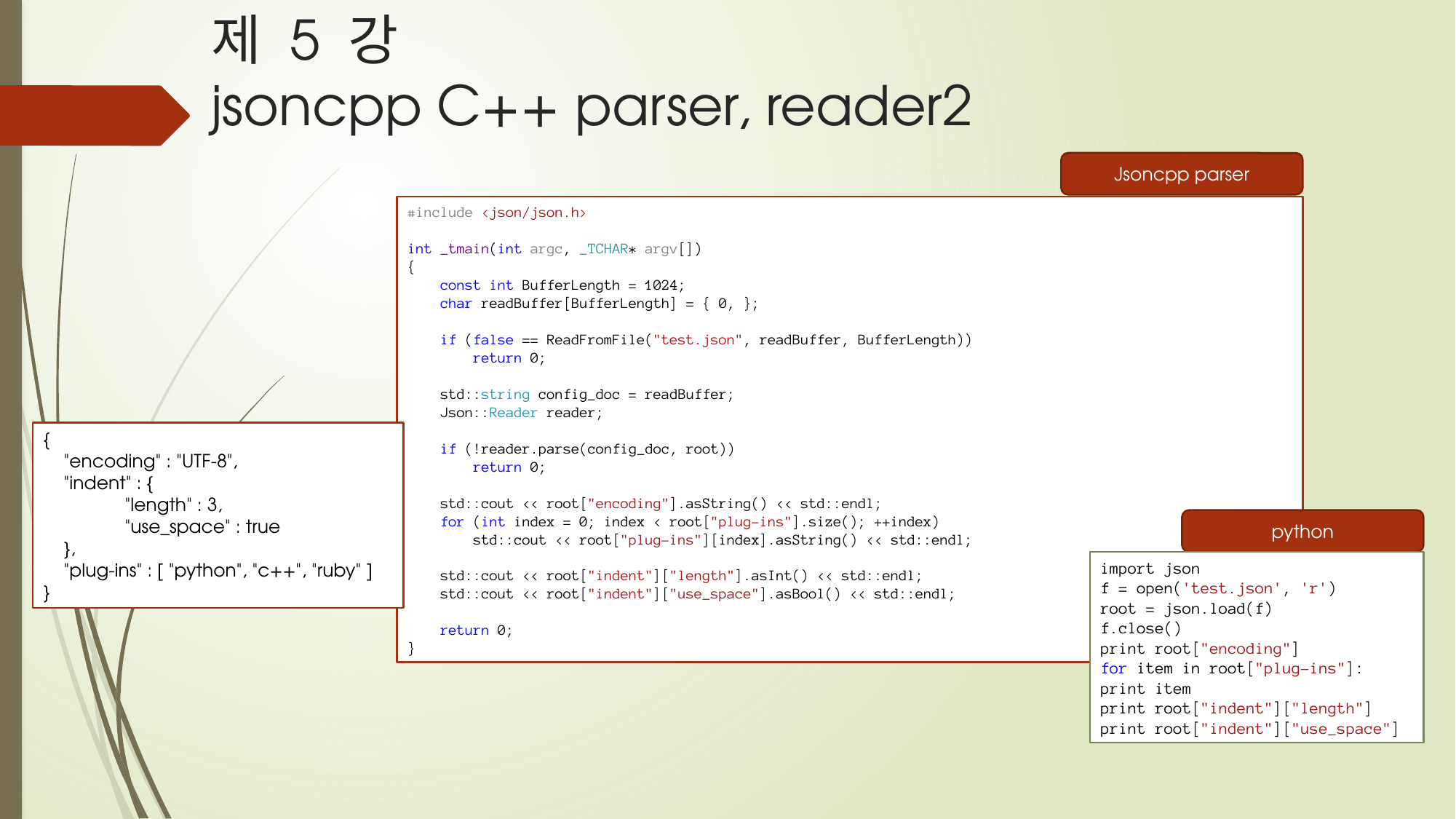

# 제 5 강 jsoncpp C++ parser, reader2
Jsoncpp parser
#include <json/json.h>

int _tmain(int argc, _TCHAR* argv[])
{
    const int BufferLength = 1024;
    char readBuffer[BufferLength] = { 0, };

    if (false == ReadFromFile("test.json", readBuffer, BufferLength))
        return 0;

    std::string config_doc = readBuffer;
    Json::Reader reader;

    if (!reader.parse(config_doc, root))
        return 0;

    std::cout << root["encoding"].asString() << std::endl;
    for (int index = 0; index < root["plug-ins"].size(); ++index)
        std::cout << root["plug-ins"][index].asString() << std::endl;

    std::cout << root["indent"]["length"].asInt() << std::endl;
    std::cout << root["indent"]["use_space"].asBool() << std::endl;

    return 0;
}
{
    "encoding" : "UTF-8",
    "indent" : {
                "length" : 3,
                "use_space" : true
    },
    "plug-ins" : [ "python", "c++", "ruby" ]
}
python
import json
f = open('test.json', 'r')
root = json.load(f)
f.close()
print root["encoding"]
for item in root["plug-ins"]:
print item
print root["indent"]["length"]
print root["indent"]["use_space"]